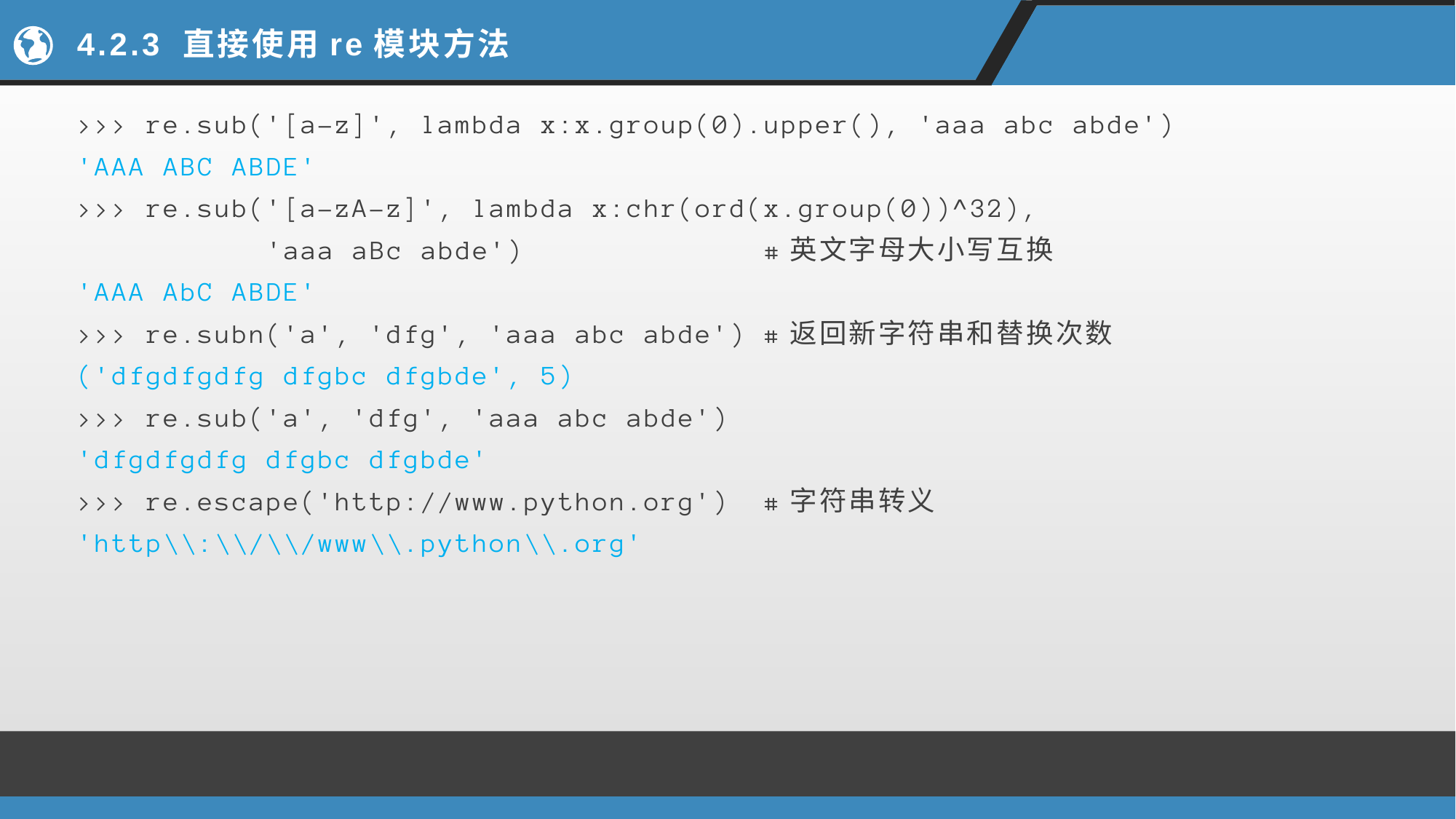

# 4.2.3 直接使用re模块方法

>>> re.sub('[a-z]', lambda x:x.group(0).upper(), 'aaa abc abde')
'AAA ABC ABDE'
>>> re.sub('[a-zA-z]', lambda x:chr(ord(x.group(0))^32),
           'aaa aBc abde')              #英文字母大小写互换
'AAA AbC ABDE'
>>> re.subn('a', 'dfg', 'aaa abc abde') #返回新字符串和替换次数
('dfgdfgdfg dfgbc dfgbde', 5)
>>> re.sub('a', 'dfg', 'aaa abc abde')
'dfgdfgdfg dfgbc dfgbde'
>>> re.escape('http://www.python.org')  #字符串转义
'http\\:\\/\\/www\\.python\\.org'

86